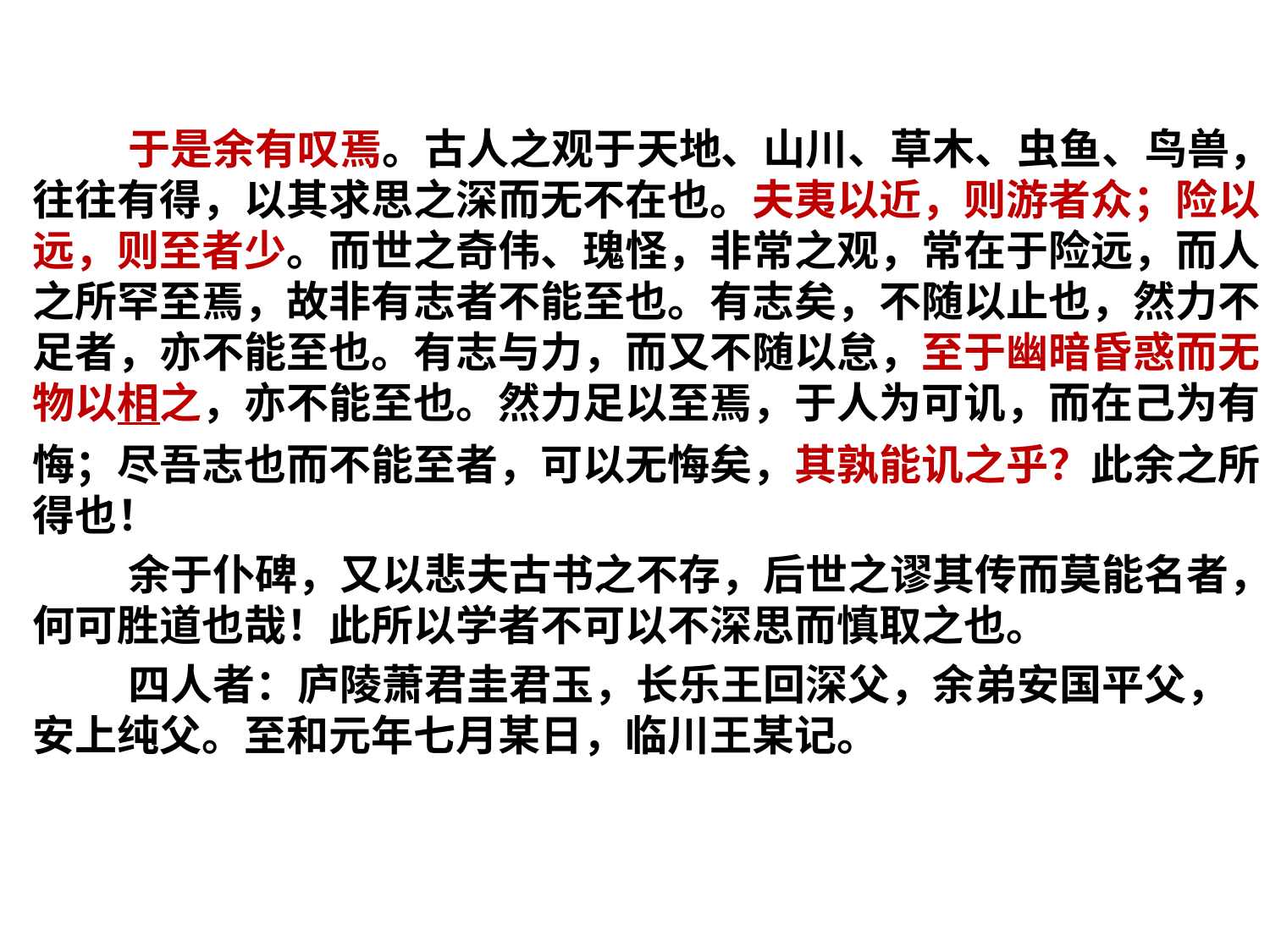

于是余有叹焉。古人之观于天地、山川、草木、虫鱼、鸟兽，往往有得，以其求思之深而无不在也。夫夷以近，则游者众；险以远，则至者少。而世之奇伟、瑰怪，非常之观，常在于险远，而人之所罕至焉，故非有志者不能至也。有志矣，不随以止也，然力不足者，亦不能至也。有志与力，而又不随以怠，至于幽暗昏惑而无物以相之，亦不能至也。然力足以至焉，于人为可讥，而在己为有悔；尽吾志也而不能至者，可以无悔矣，其孰能讥之乎？此余之所得也！
         余于仆碑，又以悲夫古书之不存，后世之谬其传而莫能名者，何可胜道也哉！此所以学者不可以不深思而慎取之也。
         四人者：庐陵萧君圭君玉，长乐王回深父，余弟安国平父，安上纯父。至和元年七月某日，临川王某记。